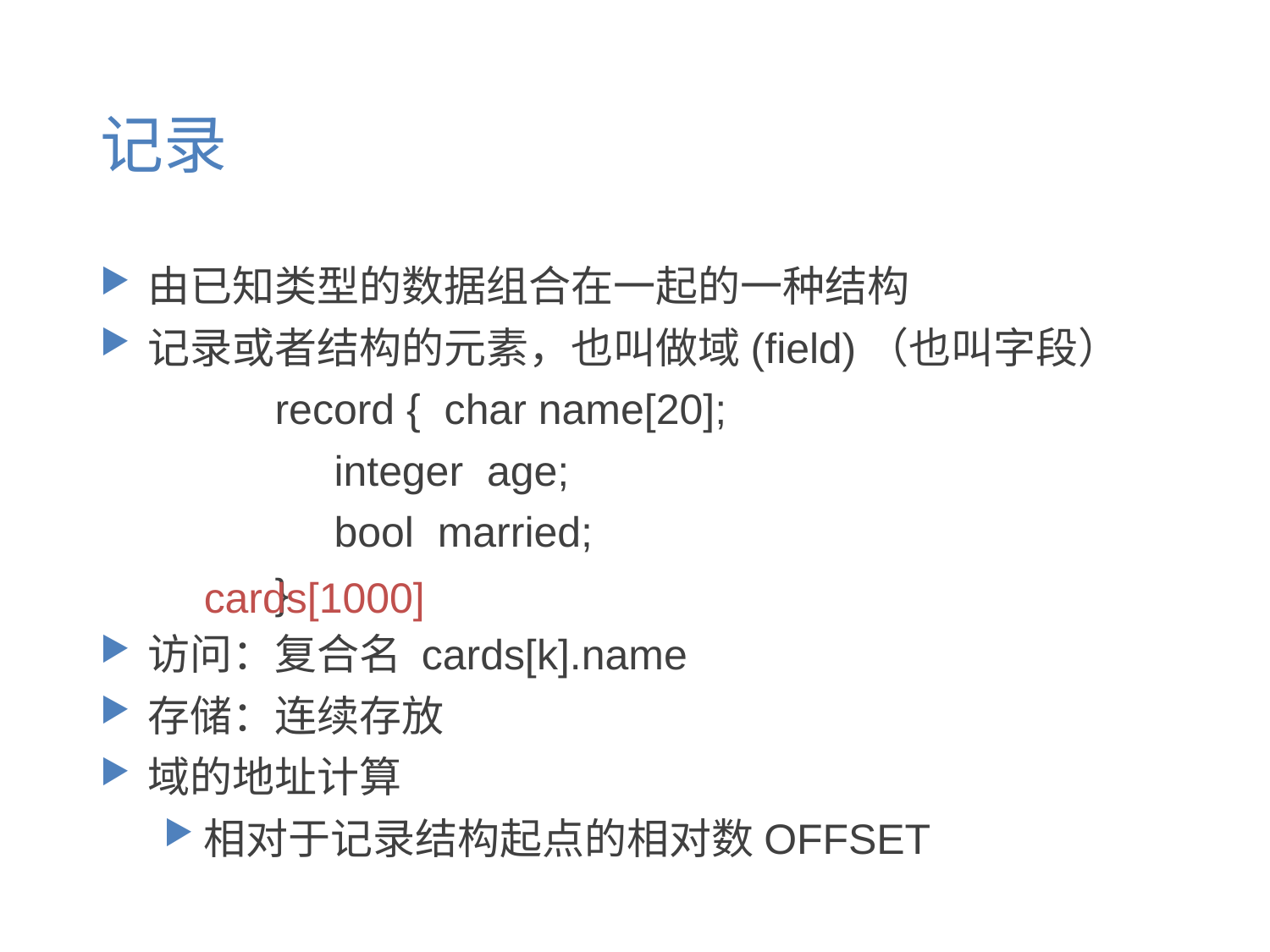

# 记录
由已知类型的数据组合在一起的一种结构
记录或者结构的元素，也叫做域(field)（也叫字段）
	record {  char name[20];
    	     integer  age;
    	     bool  married;
 	}
访问：复合名 cards[k].name
存储：连续存放
域的地址计算
相对于记录结构起点的相对数OFFSET
cards[1000]